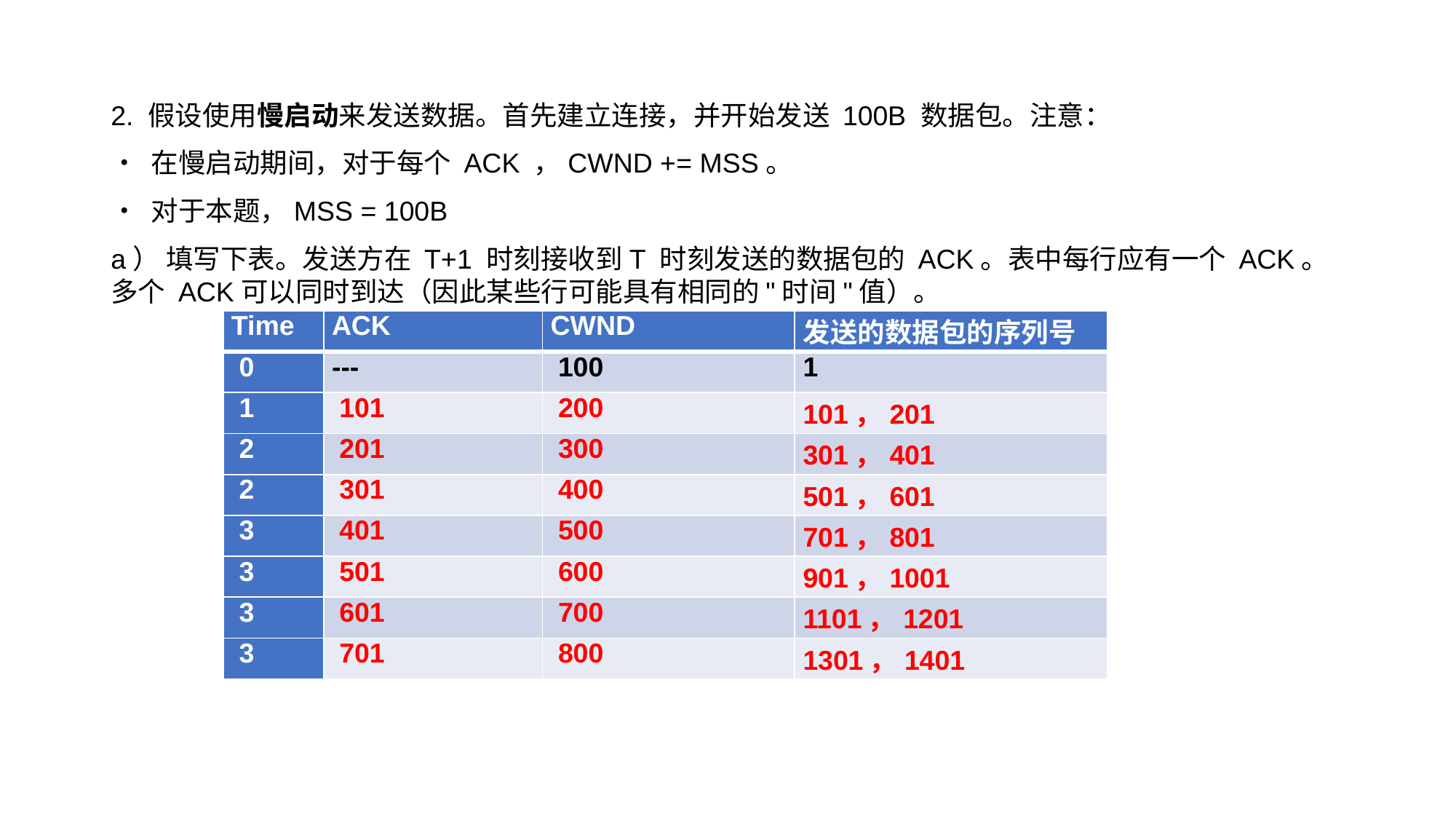

2. 假设使用慢启动来发送数据。首先建立连接，并开始发送 100B 数据包。注意：
• 在慢启动期间，对于每个 ACK ，CWND += MSS。
• 对于本题，MSS = 100B
a） 填写下表。发送方在 T+1 时刻接收到T 时刻发送的数据包的 ACK。表中每行应有一个 ACK。多个 ACK可以同时到达（因此某些行可能具有相同的"时间"值）。

| Time | ACK | CWND | 发送的数据包的序列号 |
| --- | --- | --- | --- |
| 0 | --- | 100 | 1 |
| 1 | 101 | 200 | 101，201 |
| 2 | 201 | 300 | 301，401 |
| 2 | 301 | 400 | 501，601 |
| 3 | 401 | 500 | 701，801 |
| 3 | 501 | 600 | 901，1001 |
| 3 | 601 | 700 | 1101，1201 |
| 3 | 701 | 800 | 1301，1401 |